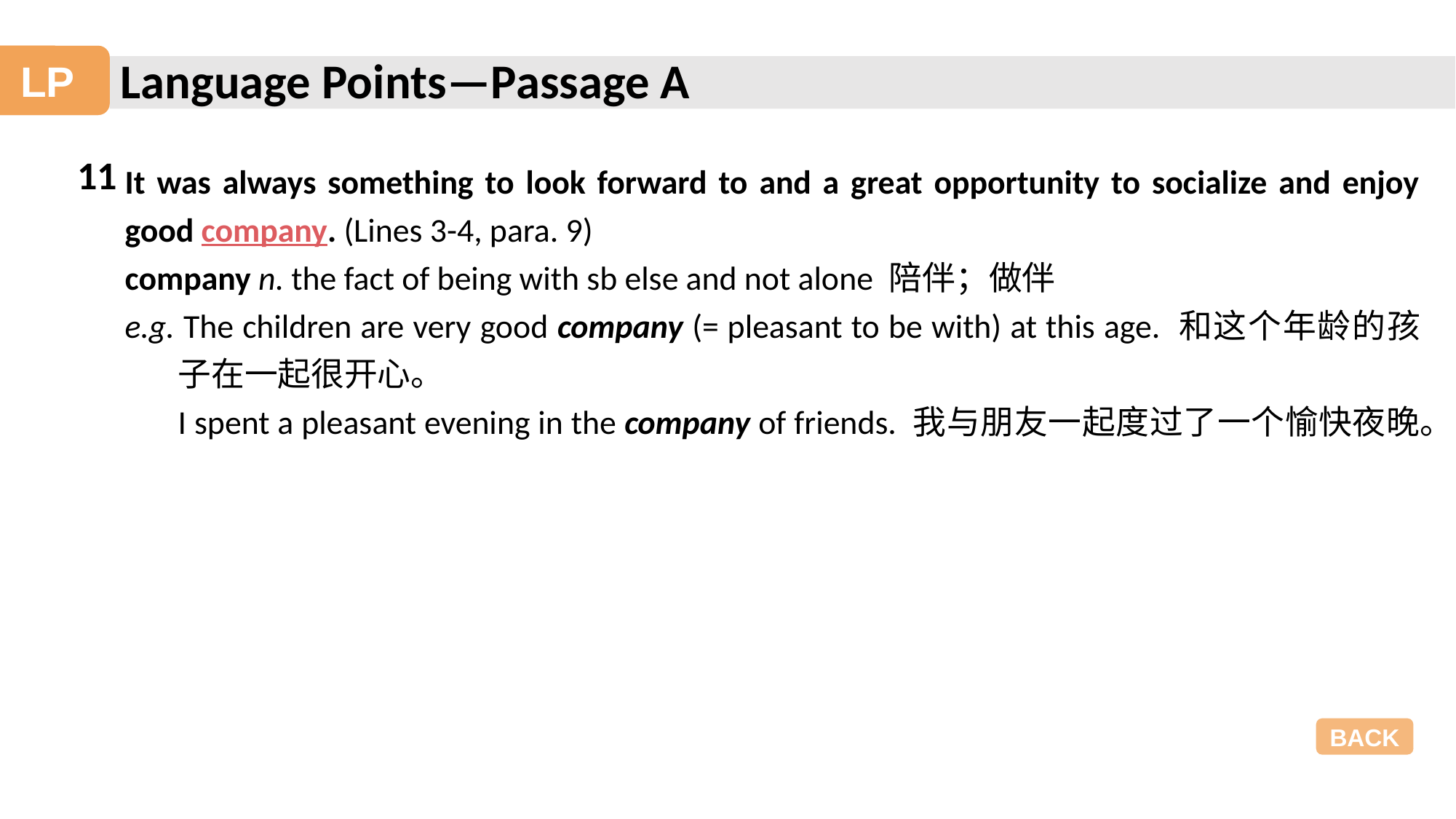

Language Points—Passage A
LP

11
It was always something to look forward to and a great opportunity to socialize and enjoy good company. (Lines 3-4, para. 9)
company n. the fact of being with sb else and not alone 陪伴；做伴
e.g. The children are very good company (= pleasant to be with) at this age. 和这个年龄的孩子在一起很开心。
I spent a pleasant evening in the company of friends. 我与朋友一起度过了一个愉快夜晚。
BACK